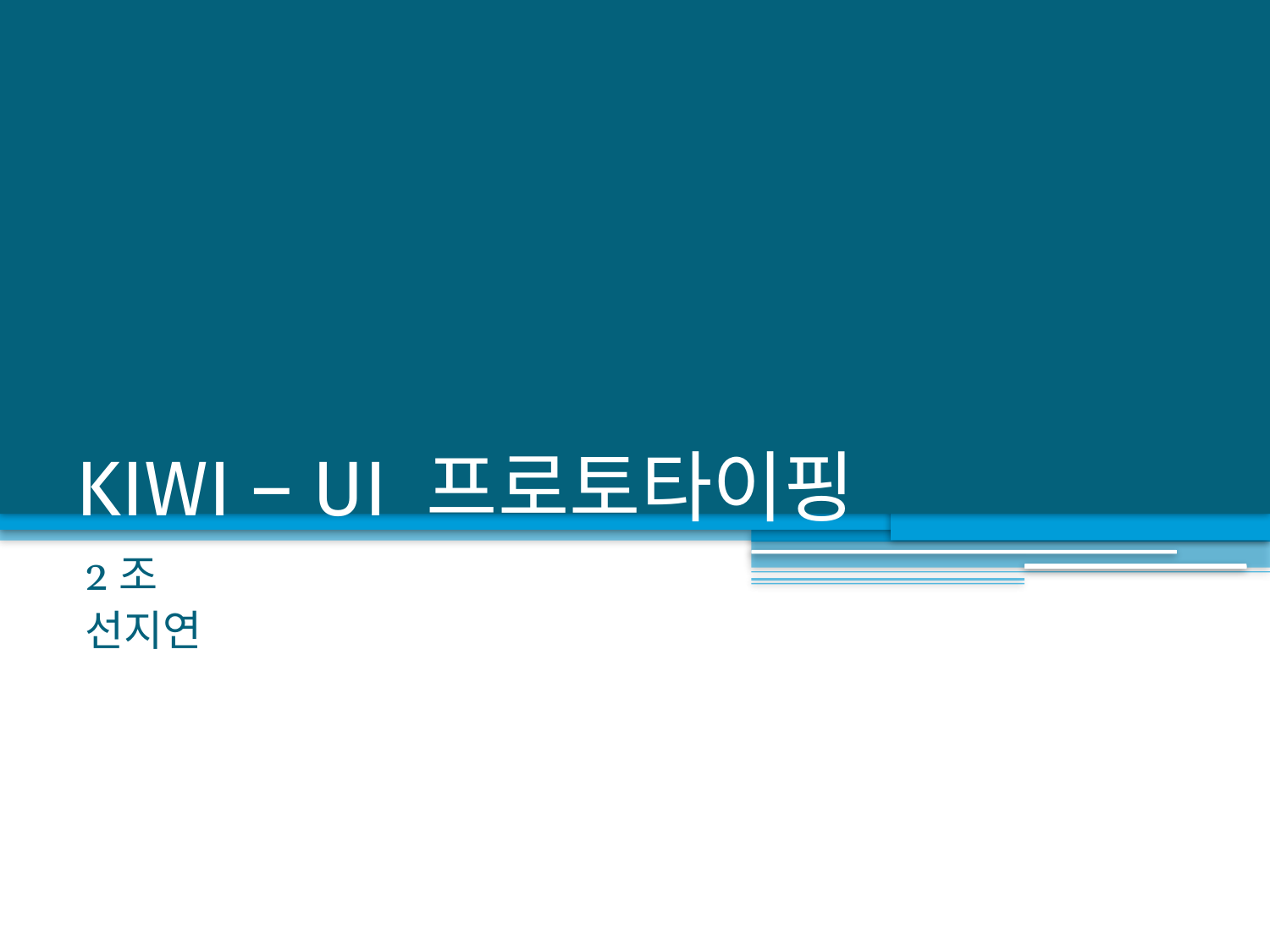

# KIWI – UI 프로토타이핑
2조
선지연